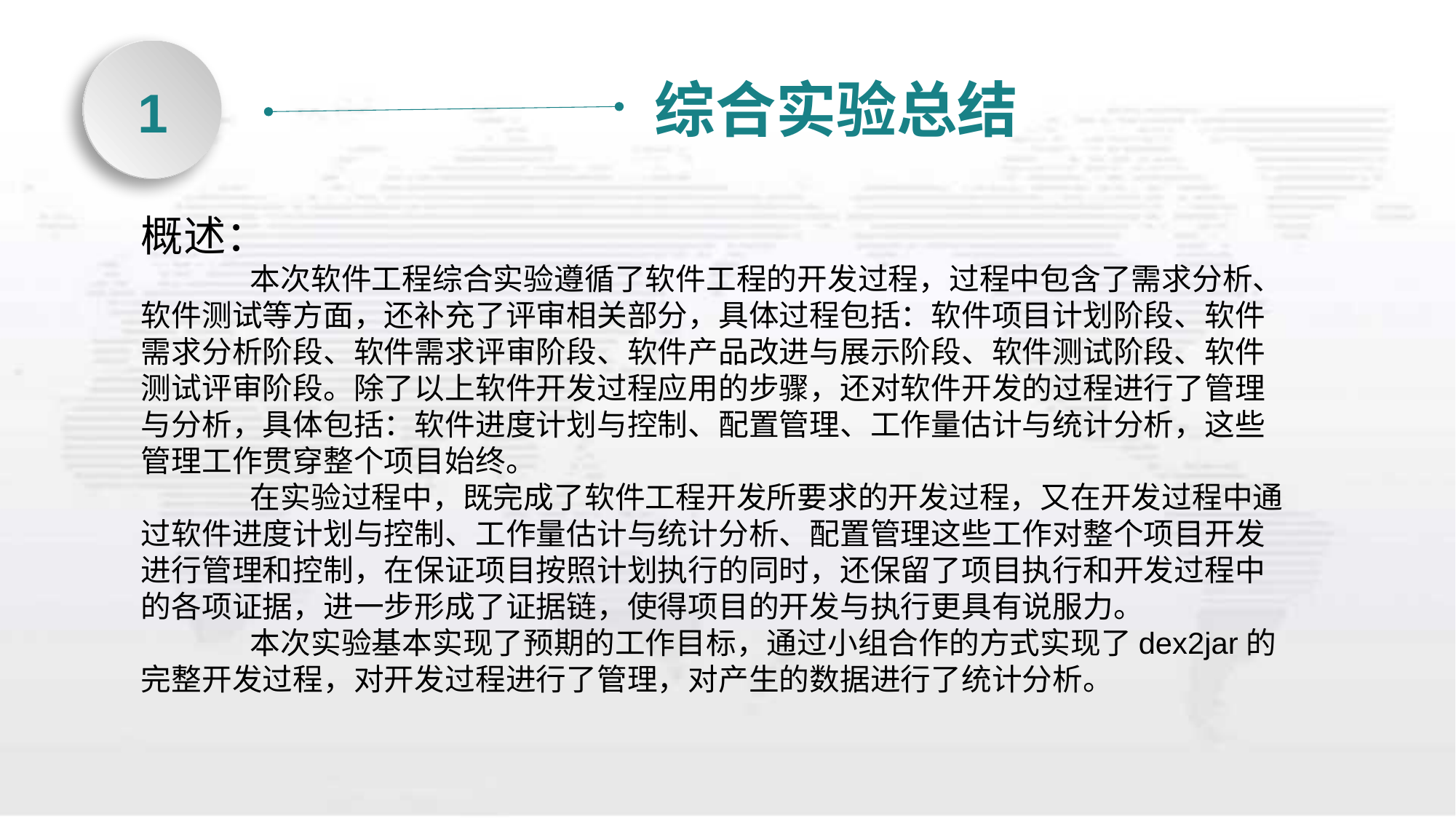

综合实验总结
1
概述：
	本次软件工程综合实验遵循了软件工程的开发过程，过程中包含了需求分析、软件测试等方面，还补充了评审相关部分，具体过程包括：软件项目计划阶段、软件需求分析阶段、软件需求评审阶段、软件产品改进与展示阶段、软件测试阶段、软件测试评审阶段。除了以上软件开发过程应用的步骤，还对软件开发的过程进行了管理与分析，具体包括：软件进度计划与控制、配置管理、工作量估计与统计分析，这些管理工作贯穿整个项目始终。
	在实验过程中，既完成了软件工程开发所要求的开发过程，又在开发过程中通过软件进度计划与控制、工作量估计与统计分析、配置管理这些工作对整个项目开发进行管理和控制，在保证项目按照计划执行的同时，还保留了项目执行和开发过程中的各项证据，进一步形成了证据链，使得项目的开发与执行更具有说服力。
	本次实验基本实现了预期的工作目标，通过小组合作的方式实现了dex2jar的完整开发过程，对开发过程进行了管理，对产生的数据进行了统计分析。